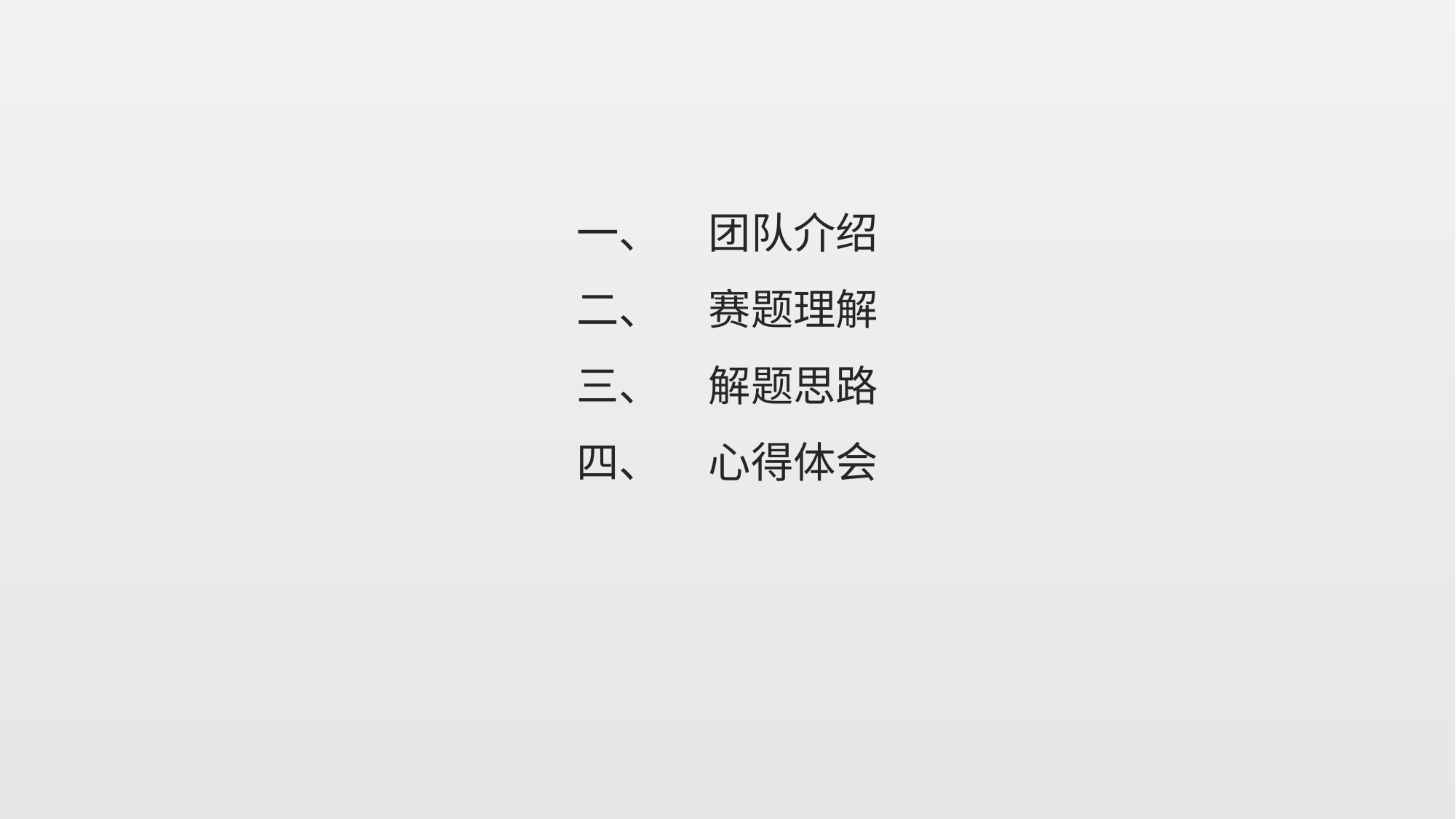

#
一、     团队介绍
二、     赛题理解
三、     解题思路
四、     心得体会